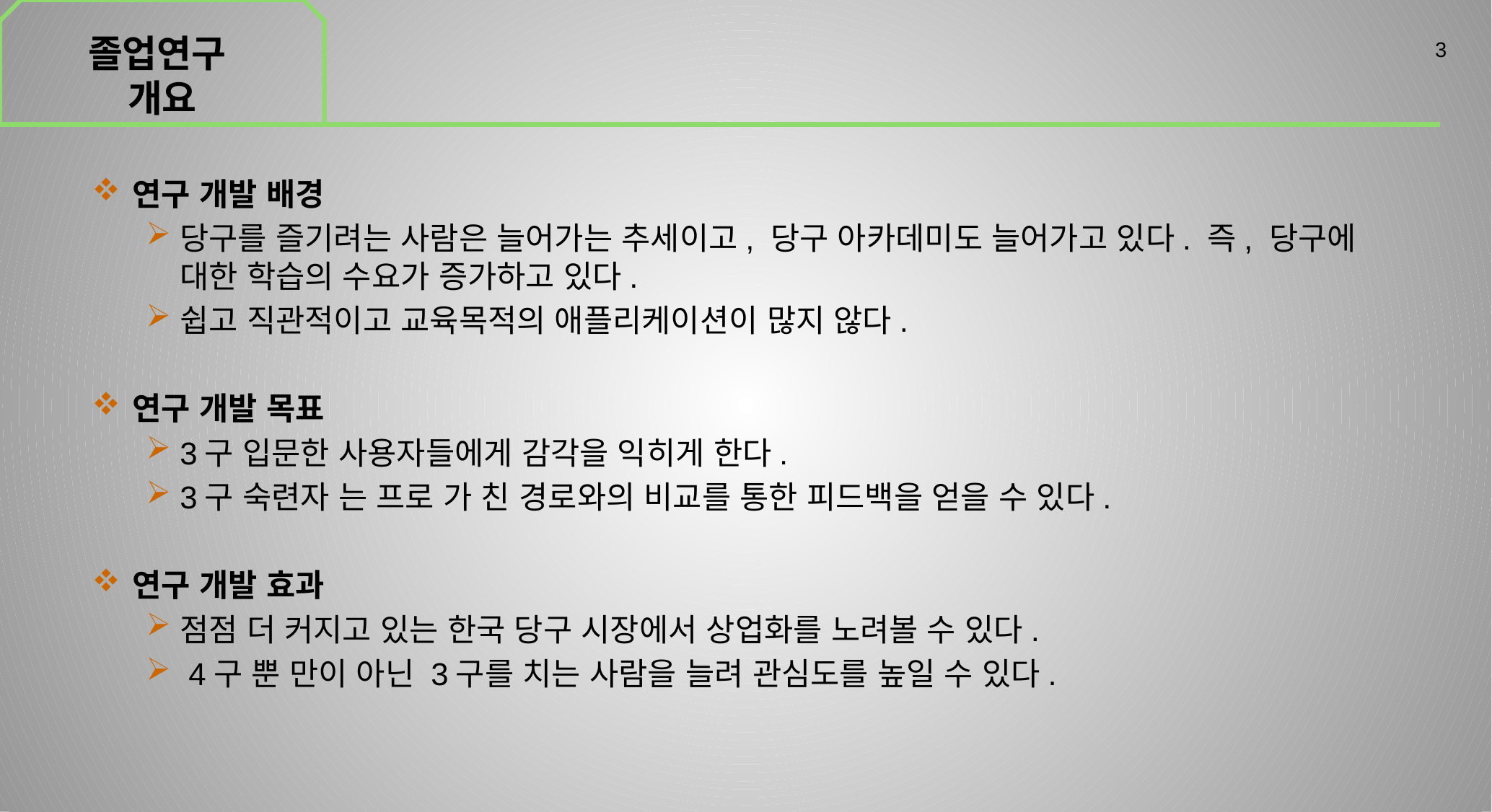

졸업연구
개요
3
연구 개발 배경
당구를 즐기려는 사람은 늘어가는 추세이고, 당구 아카데미도 늘어가고 있다. 즉, 당구에 대한 학습의 수요가 증가하고 있다.
쉽고 직관적이고 교육목적의 애플리케이션이 많지 않다.

연구 개발 목표
3구 입문한 사용자들에게 감각을 익히게 한다.
3구 숙련자 는 프로 가 친 경로와의 비교를 통한 피드백을 얻을 수 있다.

연구 개발 효과
점점 더 커지고 있는 한국 당구 시장에서 상업화를 노려볼 수 있다.
 4구 뿐 만이 아닌 3구를 치는 사람을 늘려 관심도를 높일 수 있다.